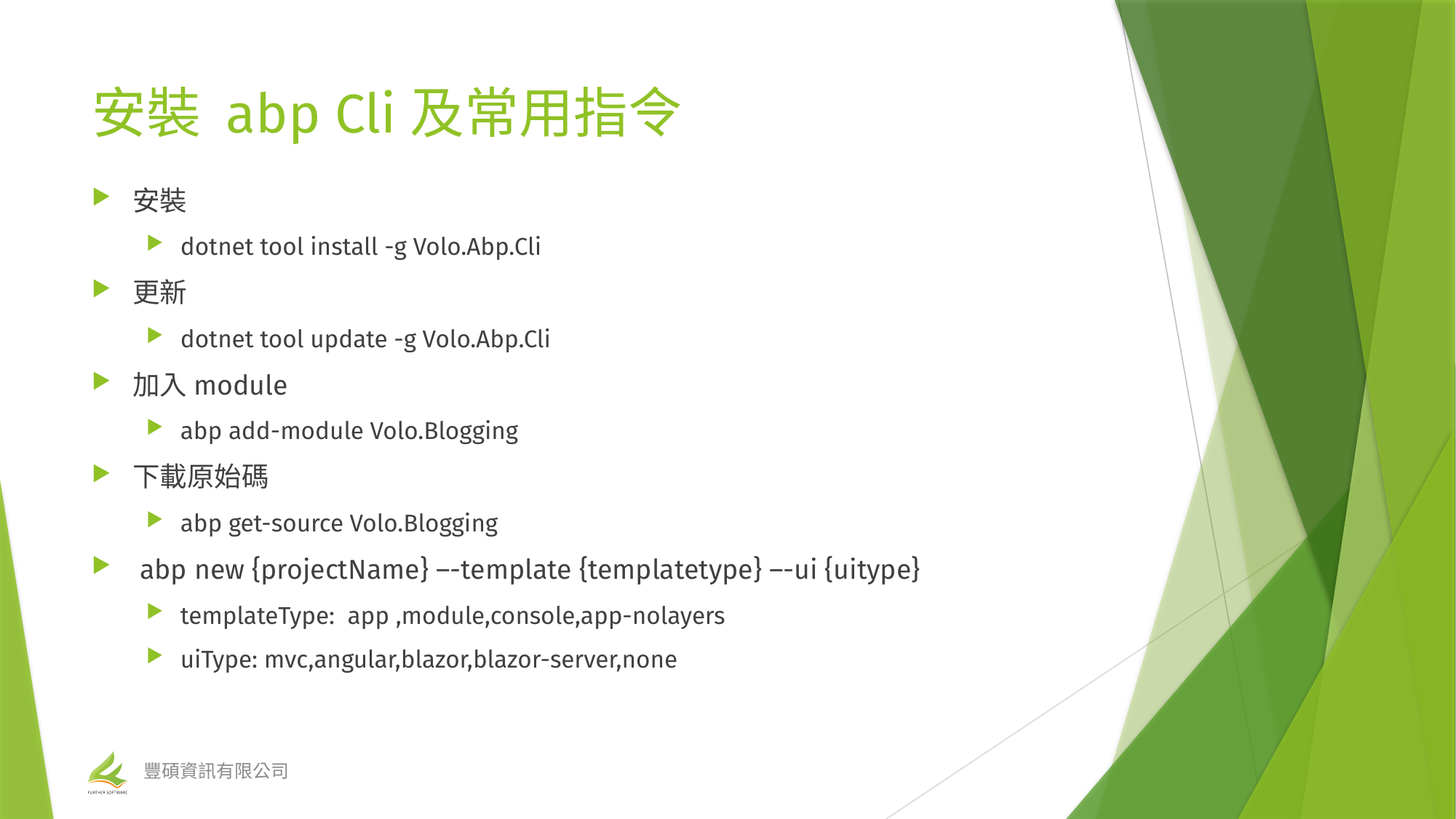

# 安裝 abp Cli及常用指令
安裝
dotnet tool install -g Volo.Abp.Cli
更新
dotnet tool update -g Volo.Abp.Cli
加入module
abp add-module Volo.Blogging
下載原始碼
abp get-source Volo.Blogging
 abp new {projectName} –-template {templatetype} –-ui {uitype}
templateType:  app ,module,console,app-nolayers
uiType: mvc,angular,blazor,blazor-server,none
豐碩資訊有限公司